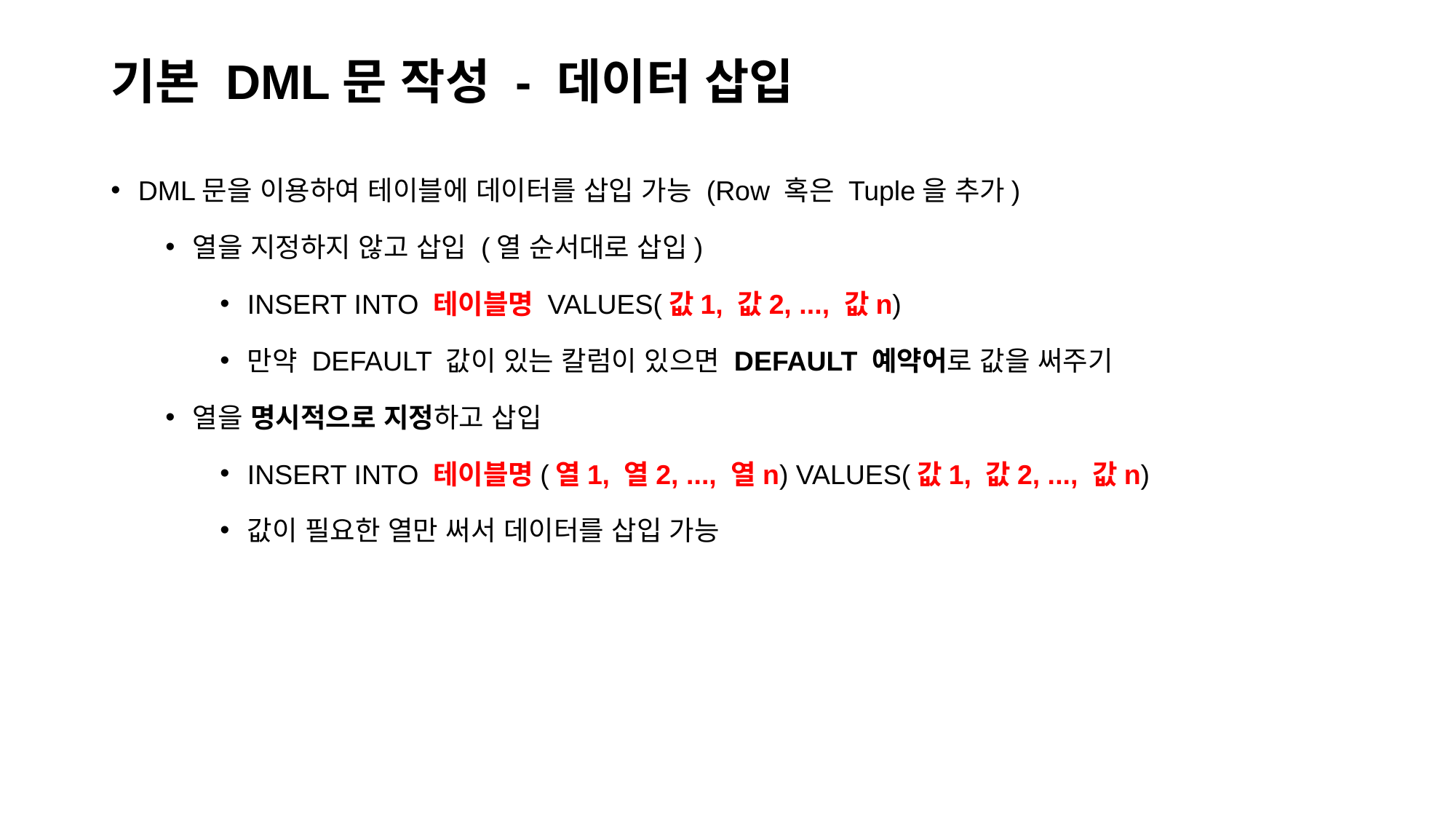

# 기본 DML문 작성 - 데이터 삽입
DML문을 이용하여 테이블에 데이터를 삽입 가능 (Row 혹은 Tuple을 추가)
열을 지정하지 않고 삽입 (열 순서대로 삽입)
INSERT INTO 테이블명 VALUES(값1, 값2, ..., 값n)
만약 DEFAULT 값이 있는 칼럼이 있으면 DEFAULT 예약어로 값을 써주기
열을 명시적으로 지정하고 삽입
INSERT INTO 테이블명(열1, 열2, ..., 열n) VALUES(값1, 값2, ..., 값n)
값이 필요한 열만 써서 데이터를 삽입 가능